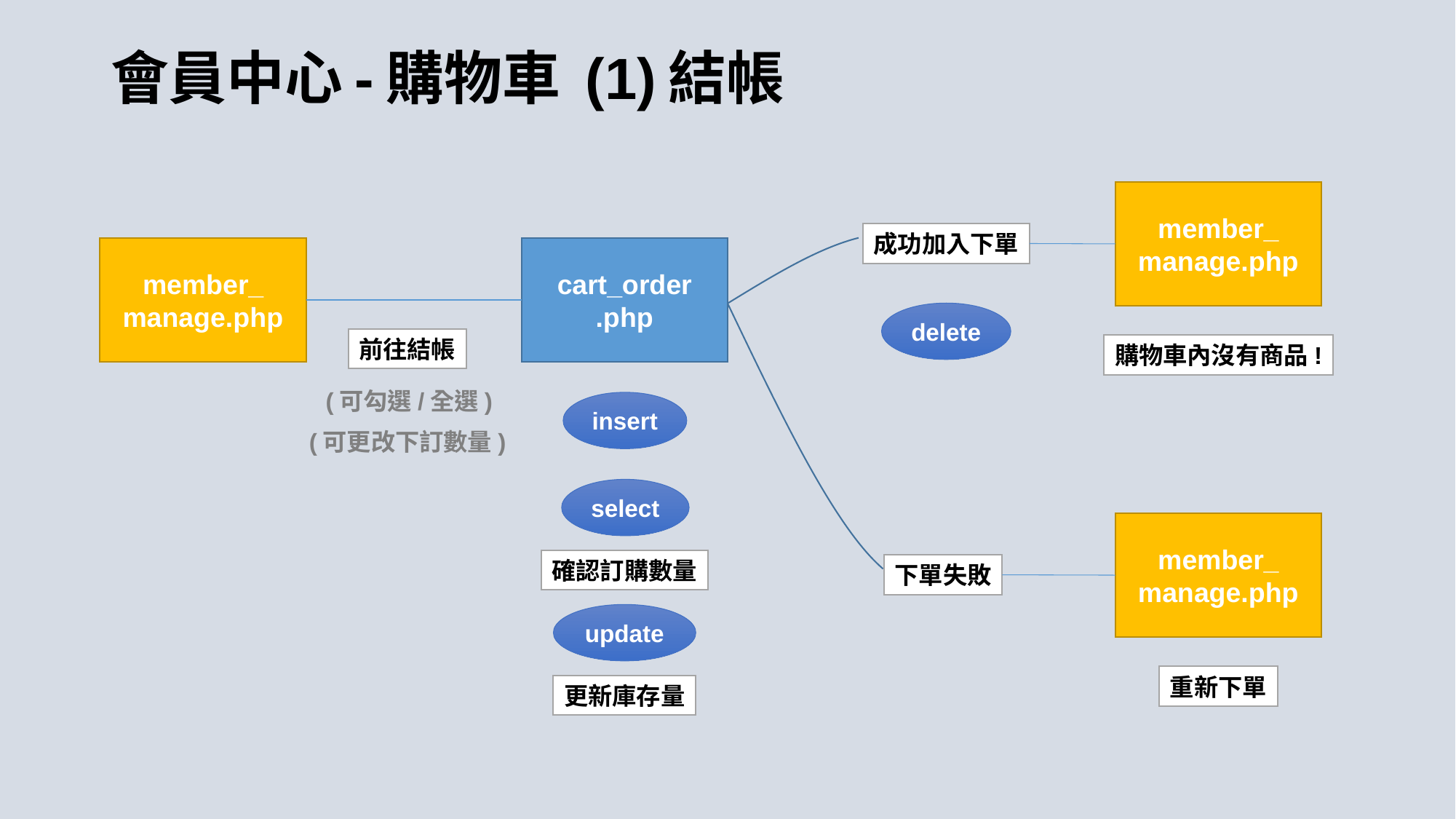

會員中心-購物車 (1)結帳
member_
manage.php
成功加入下單
member_
manage.php
cart_order
.php

delete
前往結帳
購物車內沒有商品!
(可勾選/全選)
insert
(可更改下訂數量)
select
member_
manage.php
確認訂購數量
下單失敗
update
重新下單
更新庫存量